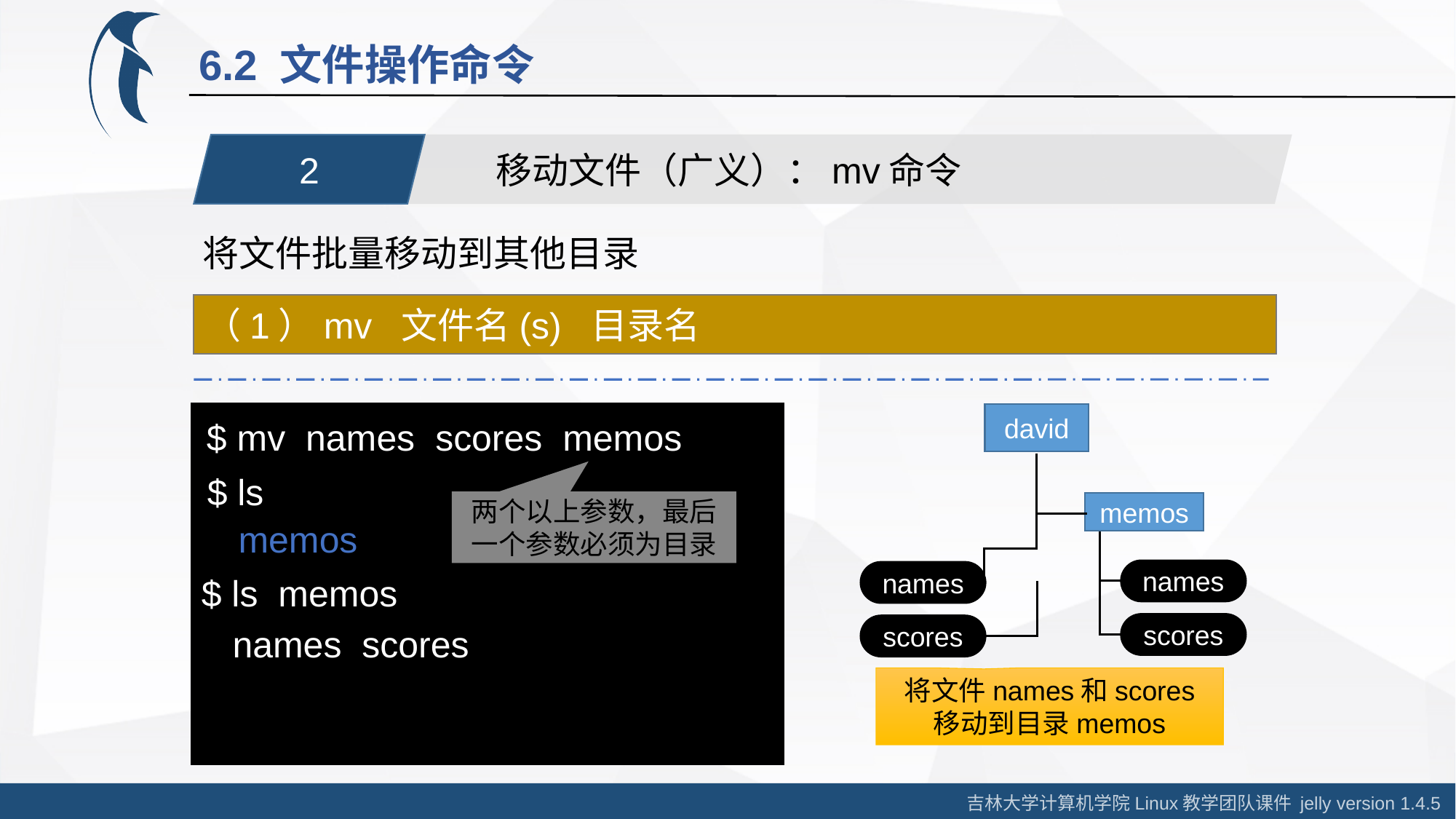

6.2 文件操作命令
移动文件（广义）：mv命令
2
将文件批量移动到其他目录
（1）mv  文件名(s)  目录名

david
$ mv  names  scores  memos
$ ls
两个以上参数，最后一个参数必须为目录
memos
   memos
names
scores
names
$ ls  memos
scores
   names  scores
将文件names和scores
移动到目录memos